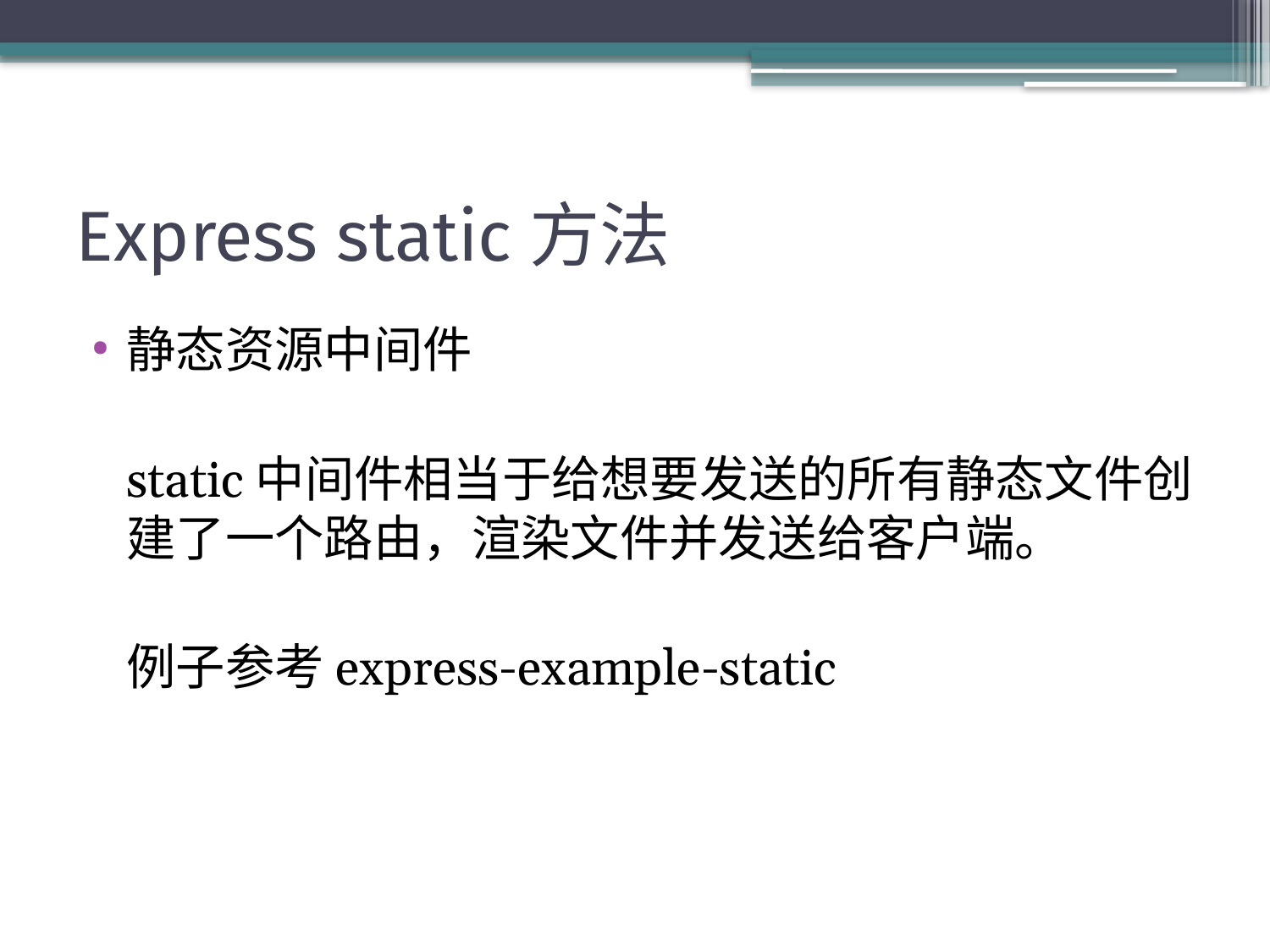

# Express static方法
静态资源中间件

	static中间件相当于给想要发送的所有静态文件创建了一个路由，渲染文件并发送给客户端。

	例子参考express-example-static